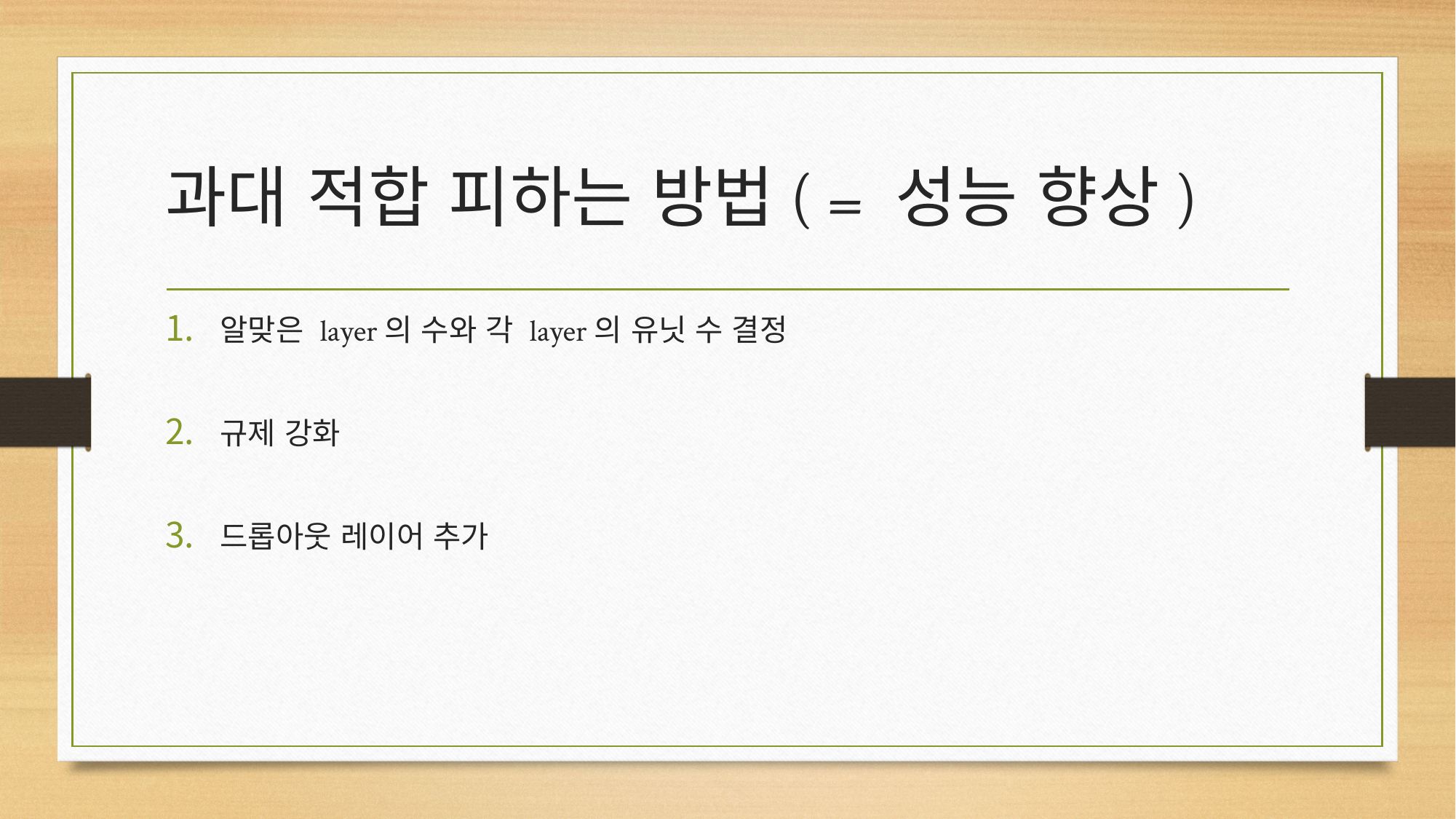

# 과대 적합 피하는 방법( = 성능 향상)
알맞은 layer의 수와 각 layer의 유닛 수 결정

규제 강화

드롭아웃 레이어 추가